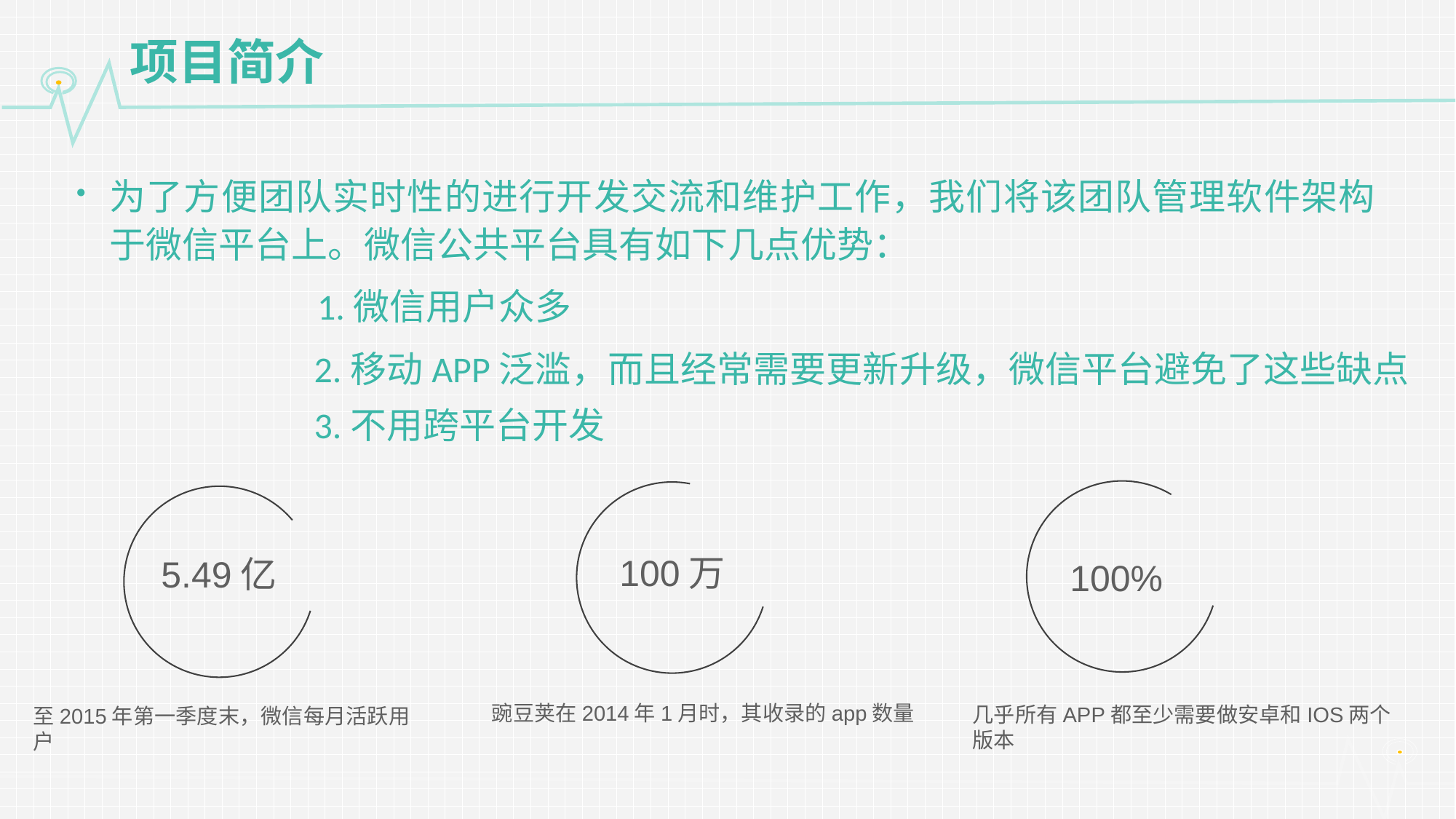

# 项目简介
为了方便团队实时性的进行开发交流和维护工作，我们将该团队管理软件架构于微信平台上。微信公共平台具有如下几点优势：

1.微信用户众多
2.移动APP泛滥，而且经常需要更新升级，微信平台避免了这些缺点
3.不用跨平台开发

100万
5.49亿
100%
豌豆荚在2014年1月时，其收录的app数量
几乎所有APP都至少需要做安卓和IOS两个版本
至2015年第一季度末，微信每月活跃用户